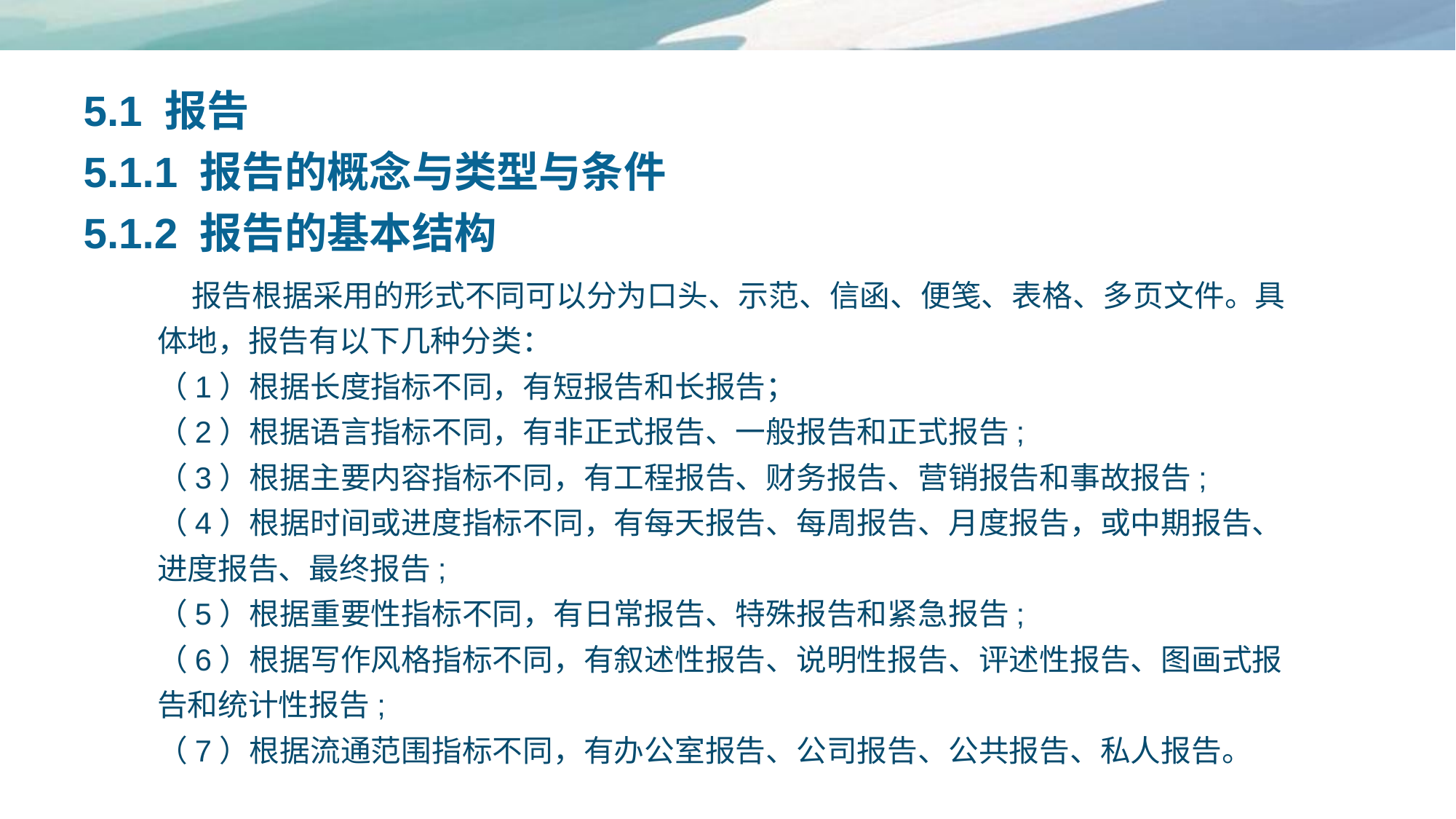

5.1 报告
5.1.1 报告的概念与类型与条件
5.1.2 报告的基本结构
    报告根据采用的形式不同可以分为口头、示范、信函、便笺、表格、多页文件。具体地，报告有以下几种分类：
（1）根据长度指标不同，有短报告和长报告；
（2）根据语言指标不同，有非正式报告、一般报告和正式报告;
（3）根据主要内容指标不同，有工程报告、财务报告、营销报告和事故报告;
（4）根据时间或进度指标不同，有每天报告、每周报告、月度报告，或中期报告、进度报告、最终报告;
（5）根据重要性指标不同，有日常报告、特殊报告和紧急报告;
（6）根据写作风格指标不同，有叙述性报告、说明性报告、评述性报告、图画式报告和统计性报告;
（7）根据流通范围指标不同，有办公室报告、公司报告、公共报告、私人报告。